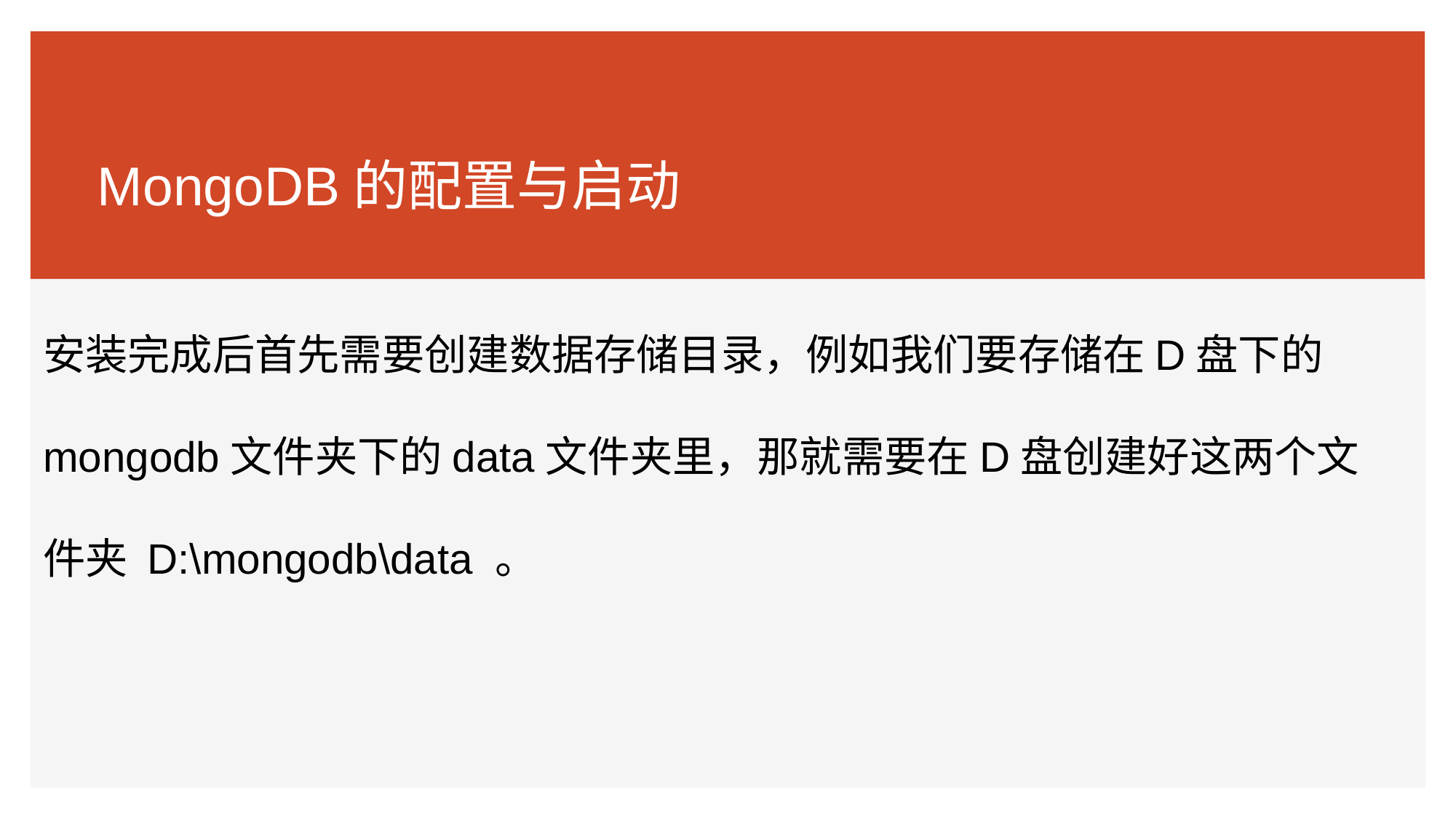

# MongoDB的配置与启动
安装完成后首先需要创建数据存储目录，例如我们要存储在D盘下的mongodb文件夹下的data文件夹里，那就需要在D盘创建好这两个文件夹 D:\mongodb\data 。